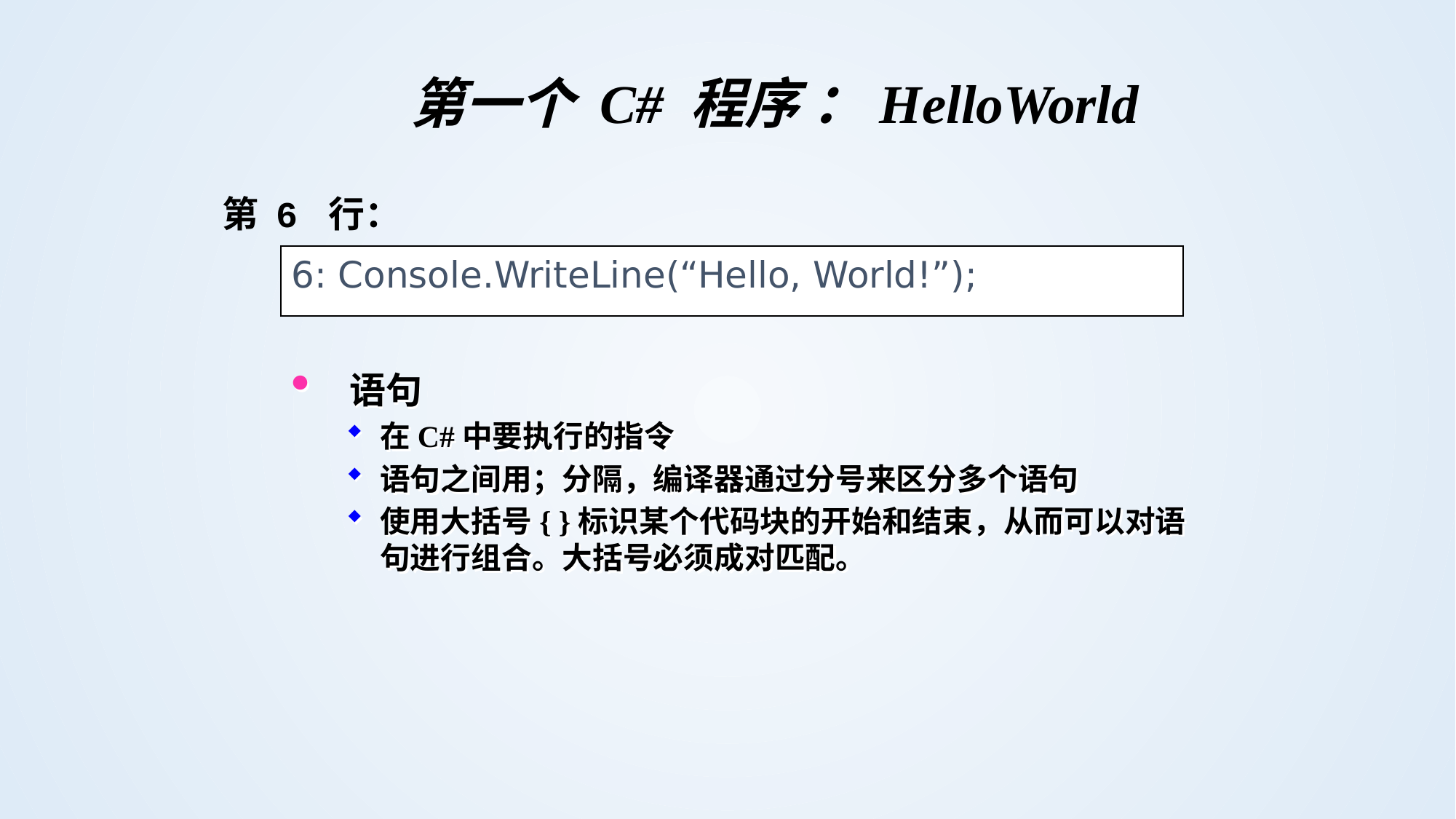

第一个 C# 程序 ：HelloWorld
第 6 行：
6: Console.WriteLine(“Hello, World!”);

 语句
在C#中要执行的指令
语句之间用；分隔，编译器通过分号来区分多个语句
使用大括号{ }标识某个代码块的开始和结束，从而可以对语句进行组合。大括号必须成对匹配。